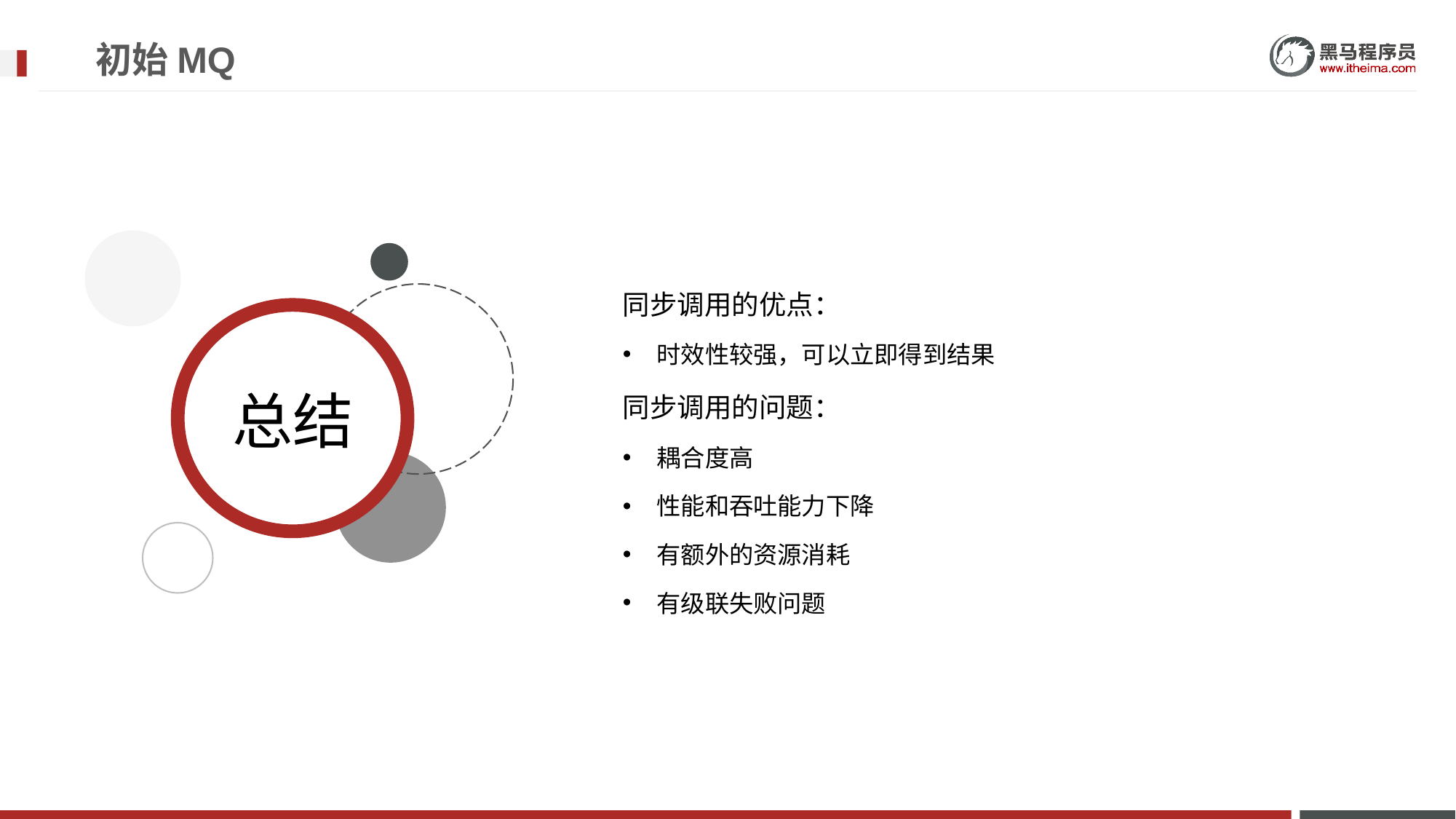

# 初始MQ
同步调用的优点：
时效性较强，可以立即得到结果
同步调用的问题：
耦合度高
性能和吞吐能力下降
有额外的资源消耗
有级联失败问题